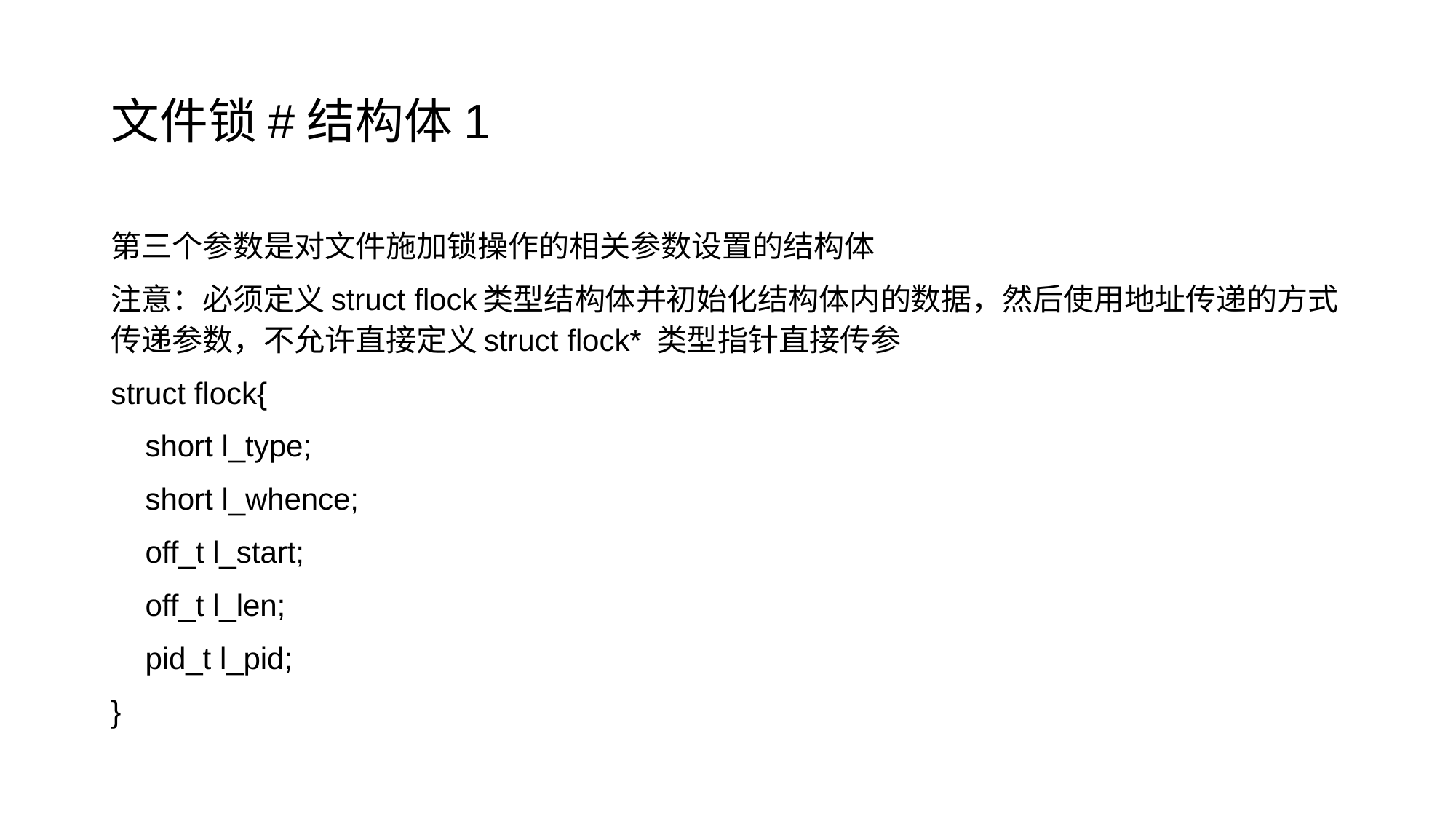

# 文件锁#结构体1
第三个参数是对文件施加锁操作的相关参数设置的结构体
注意：必须定义struct flock类型结构体并初始化结构体内的数据，然后使用地址传递的方式传递参数，不允许直接定义struct flock* 类型指针直接传参
struct flock{
    short l_type;
    short l_whence;
    off_t l_start;
    off_t l_len;
    pid_t l_pid;
}